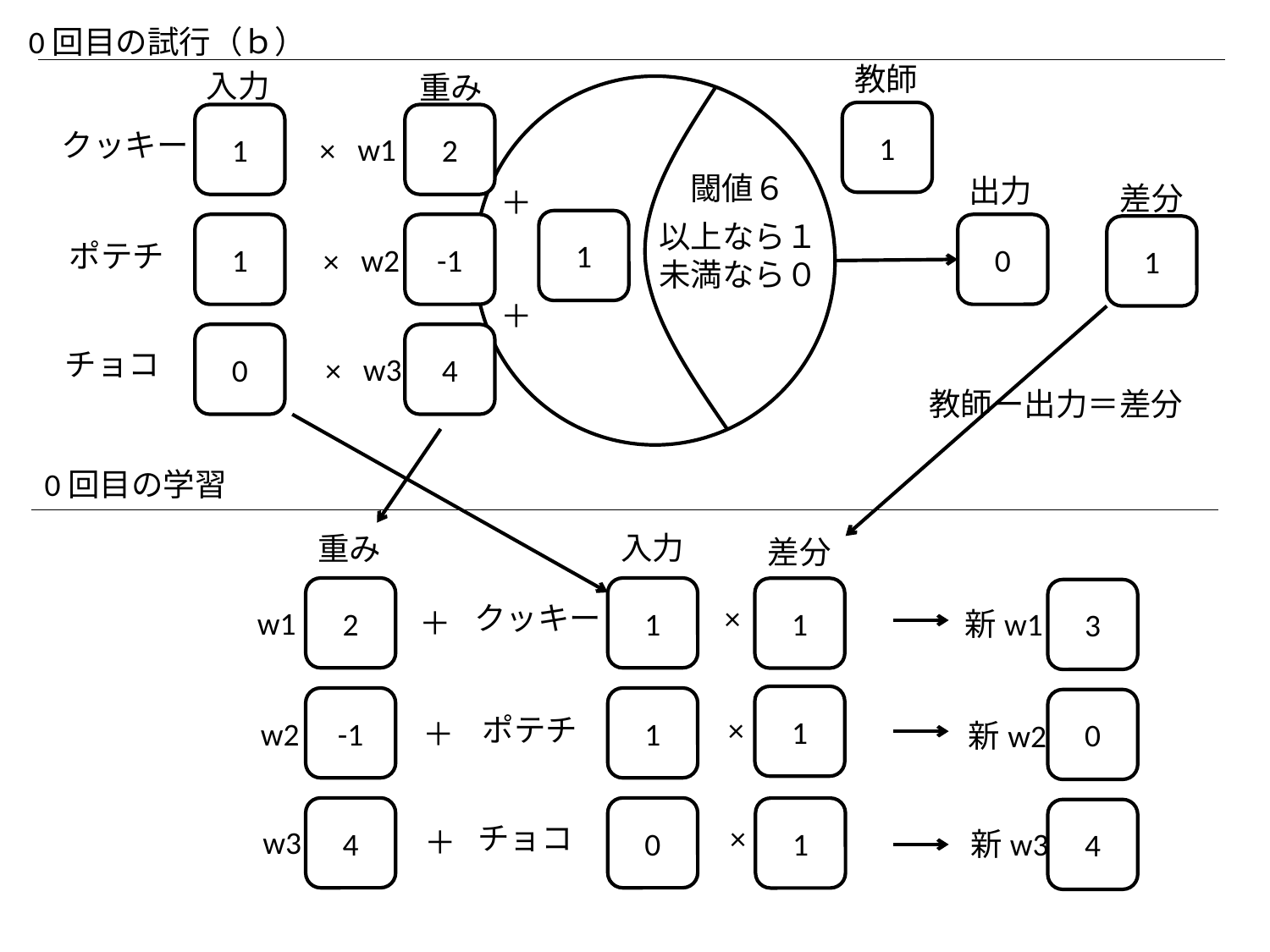

0回目の試行（ｂ）
教師
入力
重み

1
1
2
クッキー
w1
×
閾値６
出力
差分
＋
以上なら１
未満なら０
1
1
-1
0
1
ポテチ
w2
×
＋
0
4
チョコ
w3
×
教師ー出力＝差分
0回目の学習
入力
重み
差分
2
1
1
3
クッキー
×
w1
＋
新w1
1
-1
1
0
ポテチ
×
w2
＋
新w2
4
0
1
4
チョコ
×
w3
＋
新w3